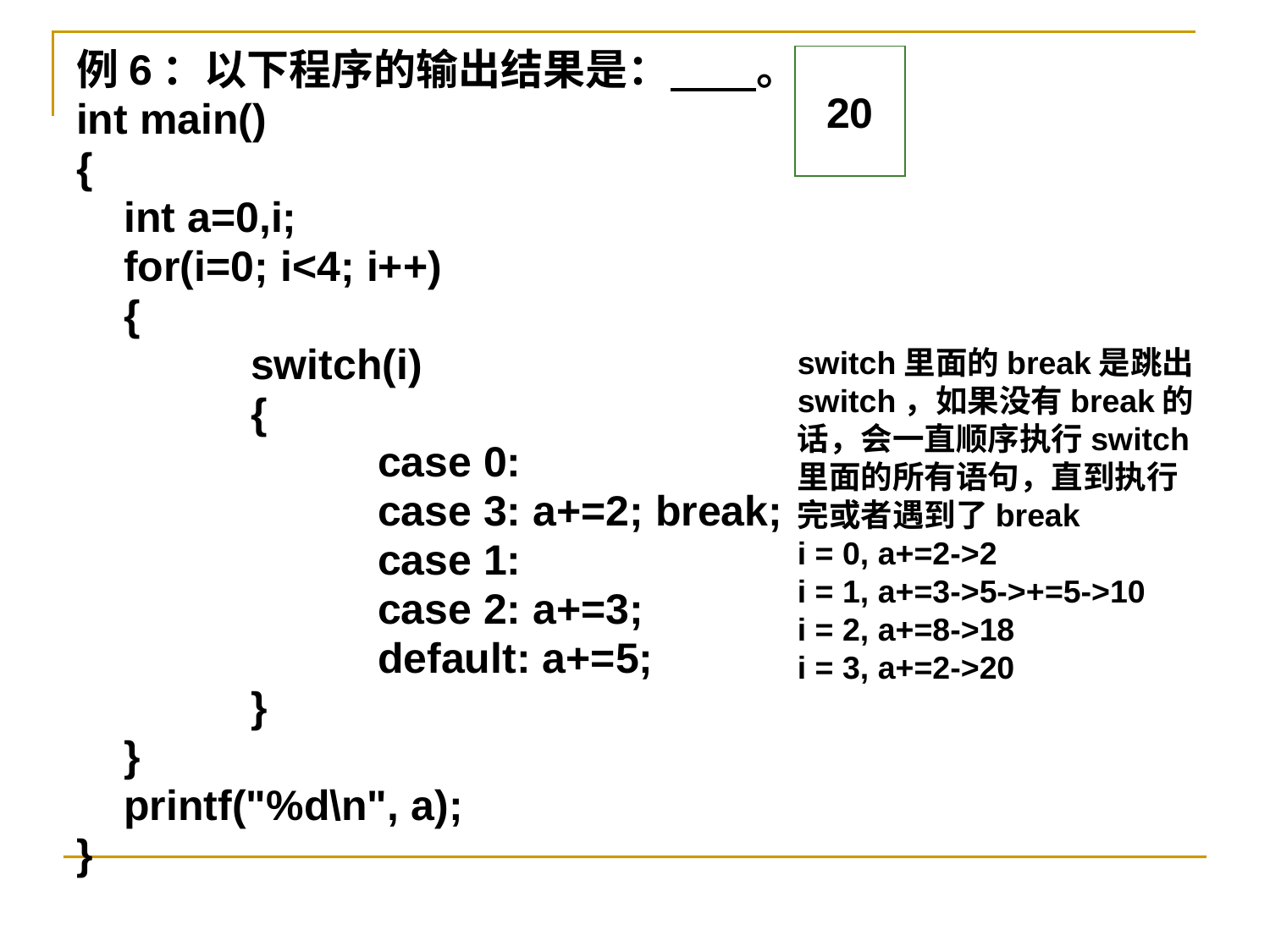

例6：以下程序的输出结果是：         。
int main()
{
	int a=0,i;
	for(i=0; i<4; i++)
	{
		switch(i)
		{
			case 0:
			case 3: a+=2; break;
			case 1:
			case 2: a+=3;
			default: a+=5;
		}
	}
	printf("%d\n", a);
}
20
switch里面的break是跳出switch，如果没有break的话，会一直顺序执行switch里面的所有语句，直到执行完或者遇到了break
i = 0, a+=2->2
i = 1, a+=3->5->+=5->10
i = 2, a+=8->18
i = 3, a+=2->20